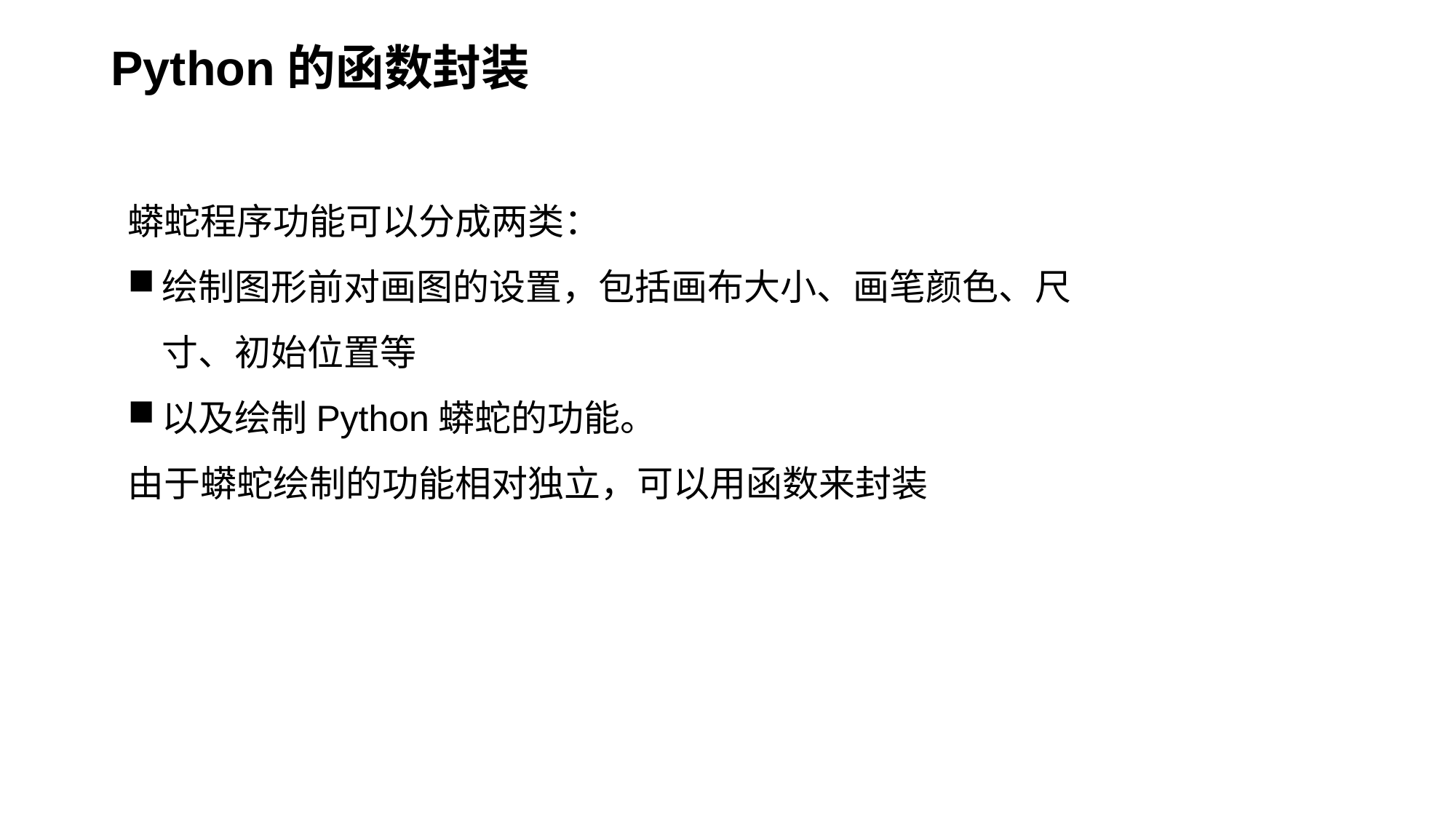

# Python的函数封装
蟒蛇程序功能可以分成两类：
绘制图形前对画图的设置，包括画布大小、画笔颜色、尺寸、初始位置等
以及绘制Python蟒蛇的功能。
由于蟒蛇绘制的功能相对独立，可以用函数来封装